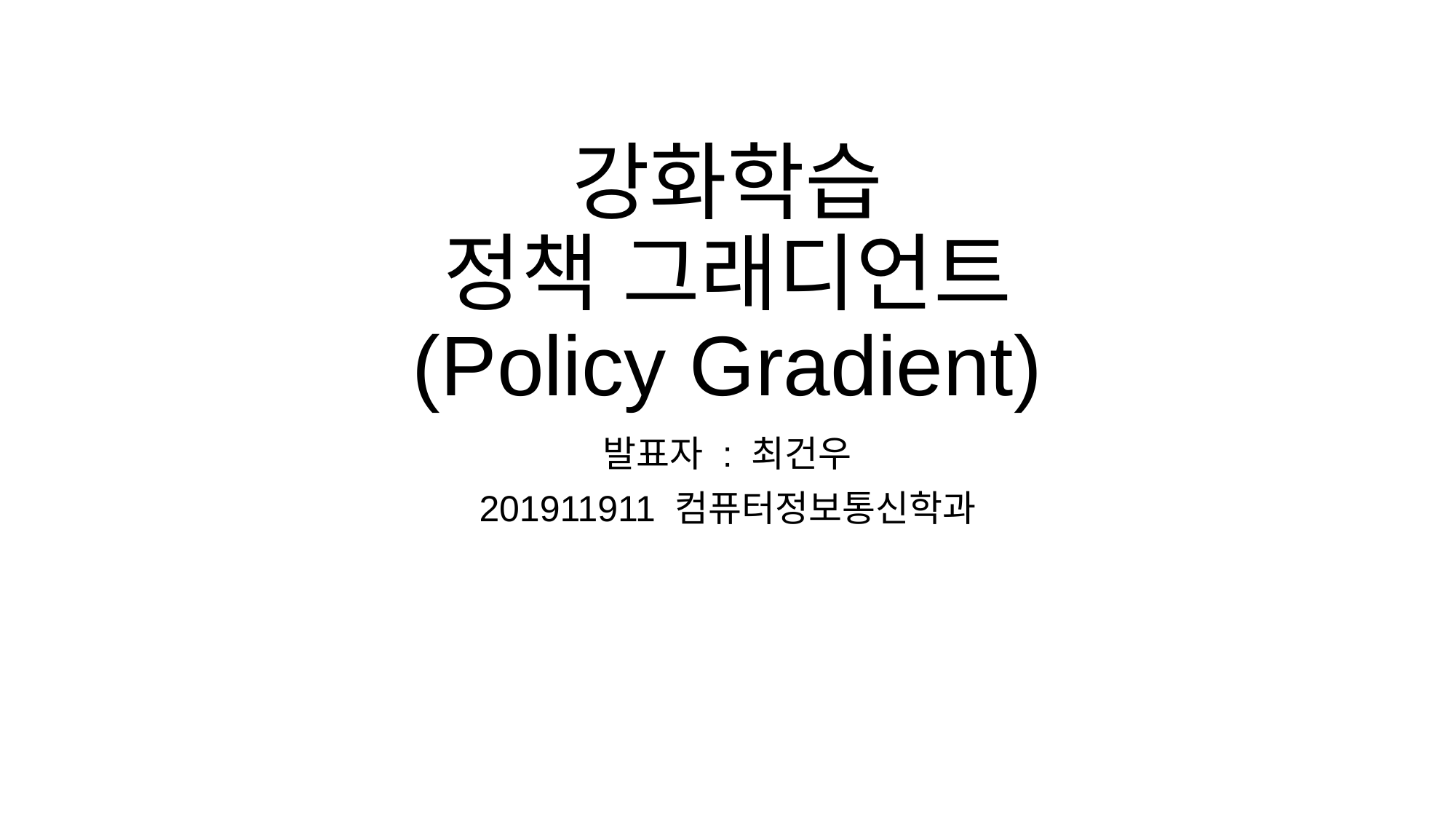

# 강화학습 정책 그래디언트 (Policy Gradient)
발표자 : 최건우
201911911 컴퓨터정보통신학과